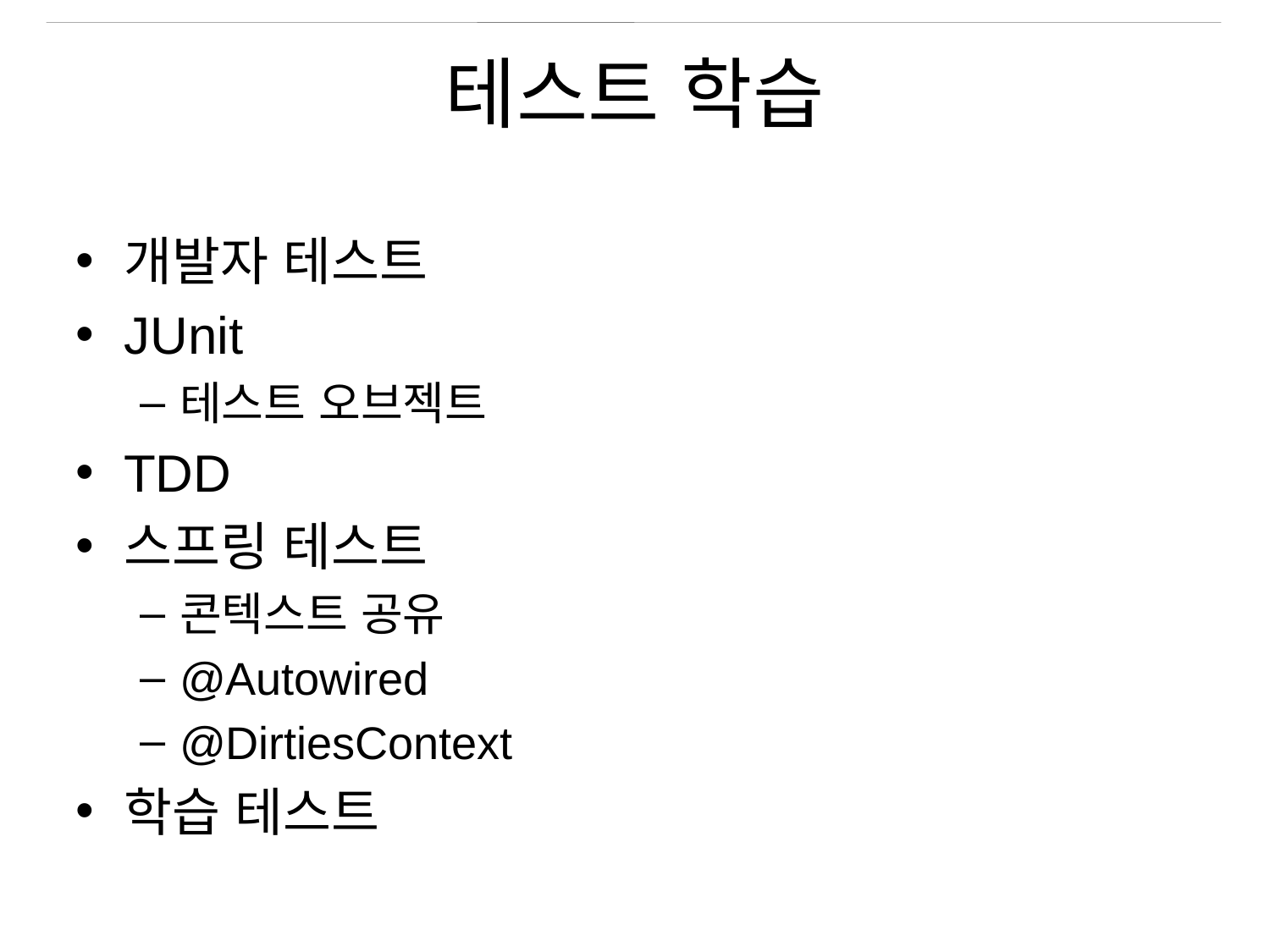

# 테스트 학습
개발자 테스트
JUnit
테스트 오브젝트
TDD
스프링 테스트
콘텍스트 공유
@Autowired
@DirtiesContext
학습 테스트